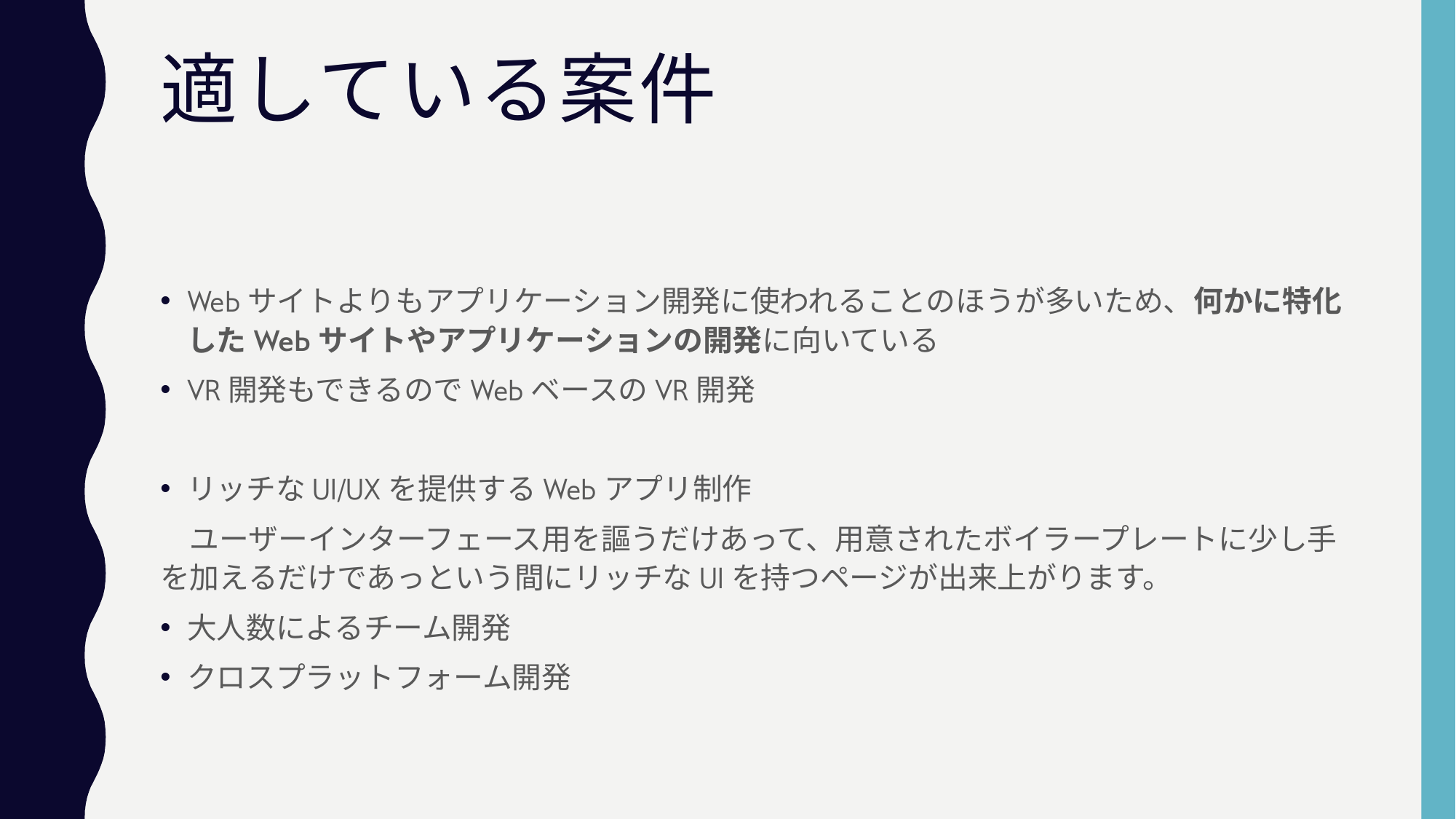

# 適している案件
Webサイトよりもアプリケーション開発に使われることのほうが多いため、何かに特化したWebサイトやアプリケーションの開発に向いている
VR開発もできるのでWebベースのVR開発

リッチなUI/UXを提供するWebアプリ制作
　ユーザーインターフェース用を謳うだけあって、用意されたボイラープレートに少し手を加えるだけであっという間にリッチなUIを持つページが出来上がります。
大人数によるチーム開発
クロスプラットフォーム開発